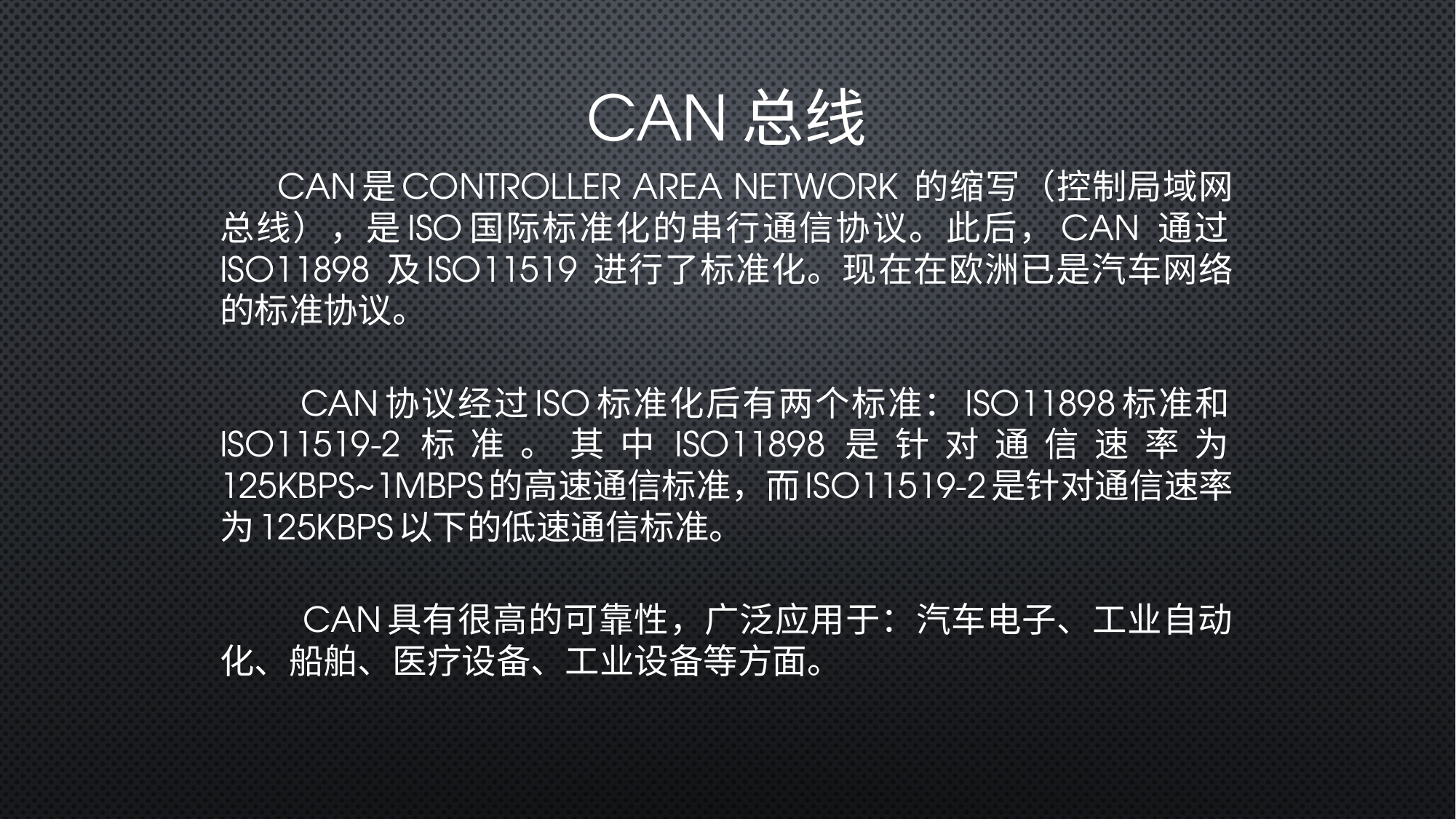

# CAN总线
	CAN是Controller Area Network 的缩写（控制局域网总线），是ISO国际标准化的串行通信协议。此后，CAN 通过ISO11898 及ISO11519 进行了标准化。现在在欧洲已是汽车网络的标准协议。

       CAN协议经过ISO标准化后有两个标准：ISO11898标准和ISO11519-2标准。其中ISO11898是针对通信速率为125Kbps~1Mbps的高速通信标准，而ISO11519-2是针对通信速率为125Kbps以下的低速通信标准。

        CAN具有很高的可靠性，广泛应用于：汽车电子、工业自动化、船舶、医疗设备、工业设备等方面。